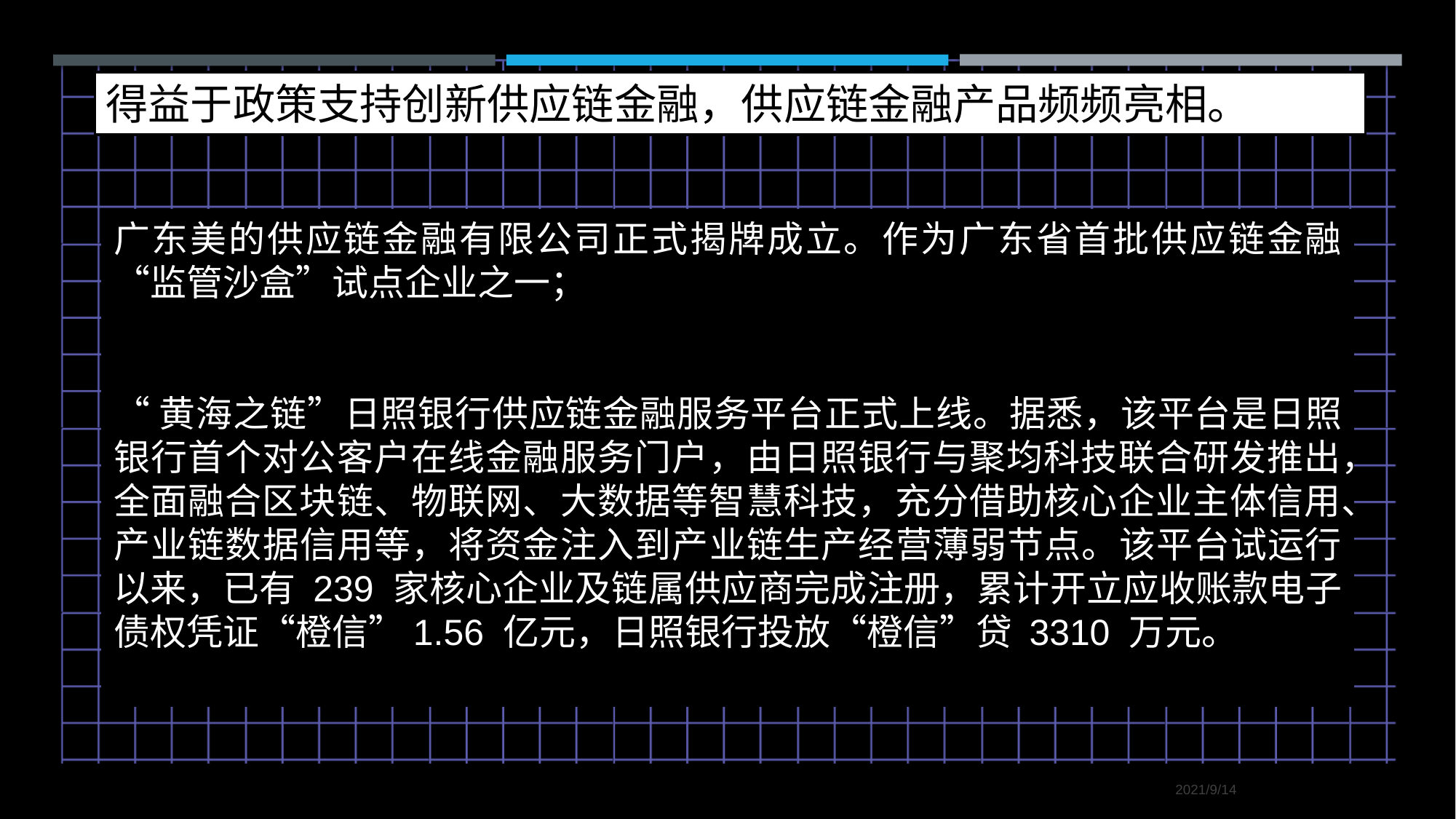

得益于政策支持创新供应链金融，供应链金融产品频频亮相。

广东美的供应链金融有限公司正式揭牌成立。作为广东省首批供应链金融“监管沙盒”试点企业之一；

“黄海之链”日照银行供应链金融服务平台正式上线。据悉，该平台是日照银行首个对公客户在线金融服务门户，由日照银行与聚均科技联合研发推出，全面融合区块链、物联网、大数据等智慧科技，充分借助核心企业主体信用、产业链数据信用等，将资金注入到产业链生产经营薄弱节点。该平台试运行以来，已有 239 家核心企业及链属供应商完成注册，累计开立应收账款电子债权凭证“橙信”1.56 亿元，日照银行投放“橙信”贷 3310 万元。
2021/9/14